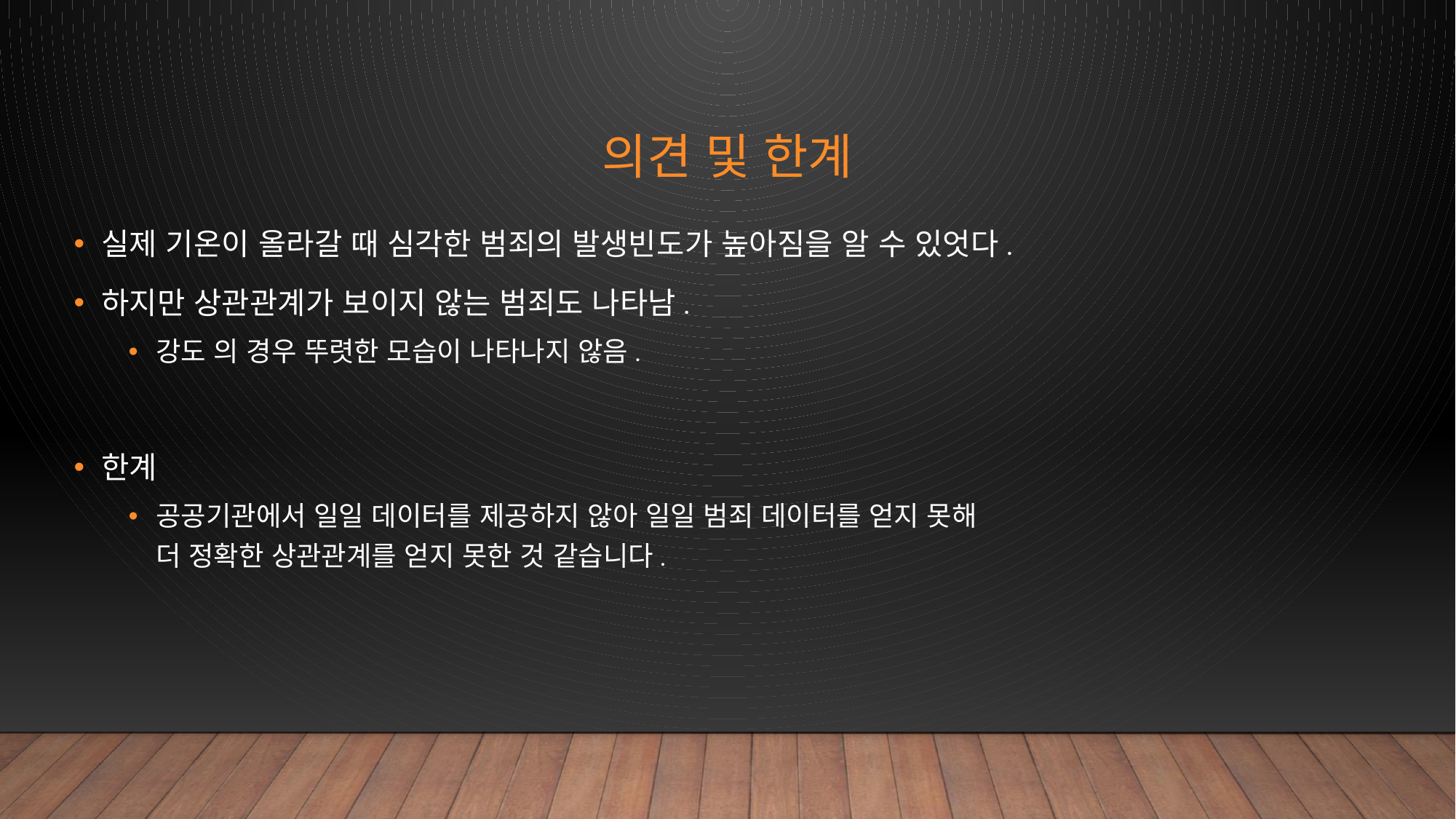

# 의견 및 한계
실제 기온이 올라갈 때 심각한 범죄의 발생빈도가 높아짐을 알 수 있엇다.
하지만 상관관계가 보이지 않는 범죄도 나타남.
강도 의 경우 뚜렷한 모습이 나타나지 않음.

한계
공공기관에서 일일 데이터를 제공하지 않아 일일 범죄 데이터를 얻지 못해
더 정확한 상관관계를 얻지 못한 것 같습니다.